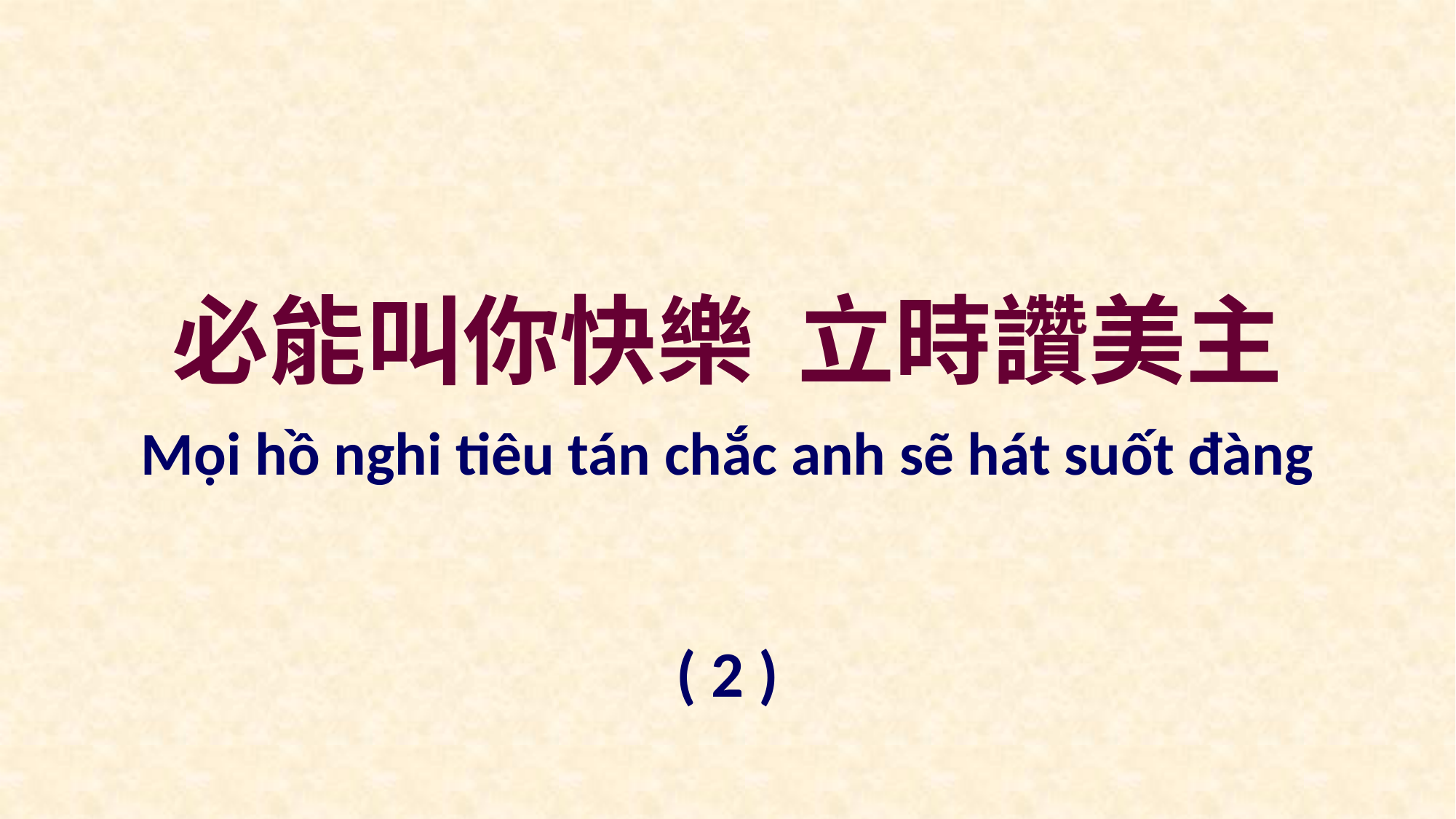

必能叫你快樂  立時讚美主
Mọi hồ nghi tiêu tán chắc anh sẽ hát suốt đàng
( 2 )